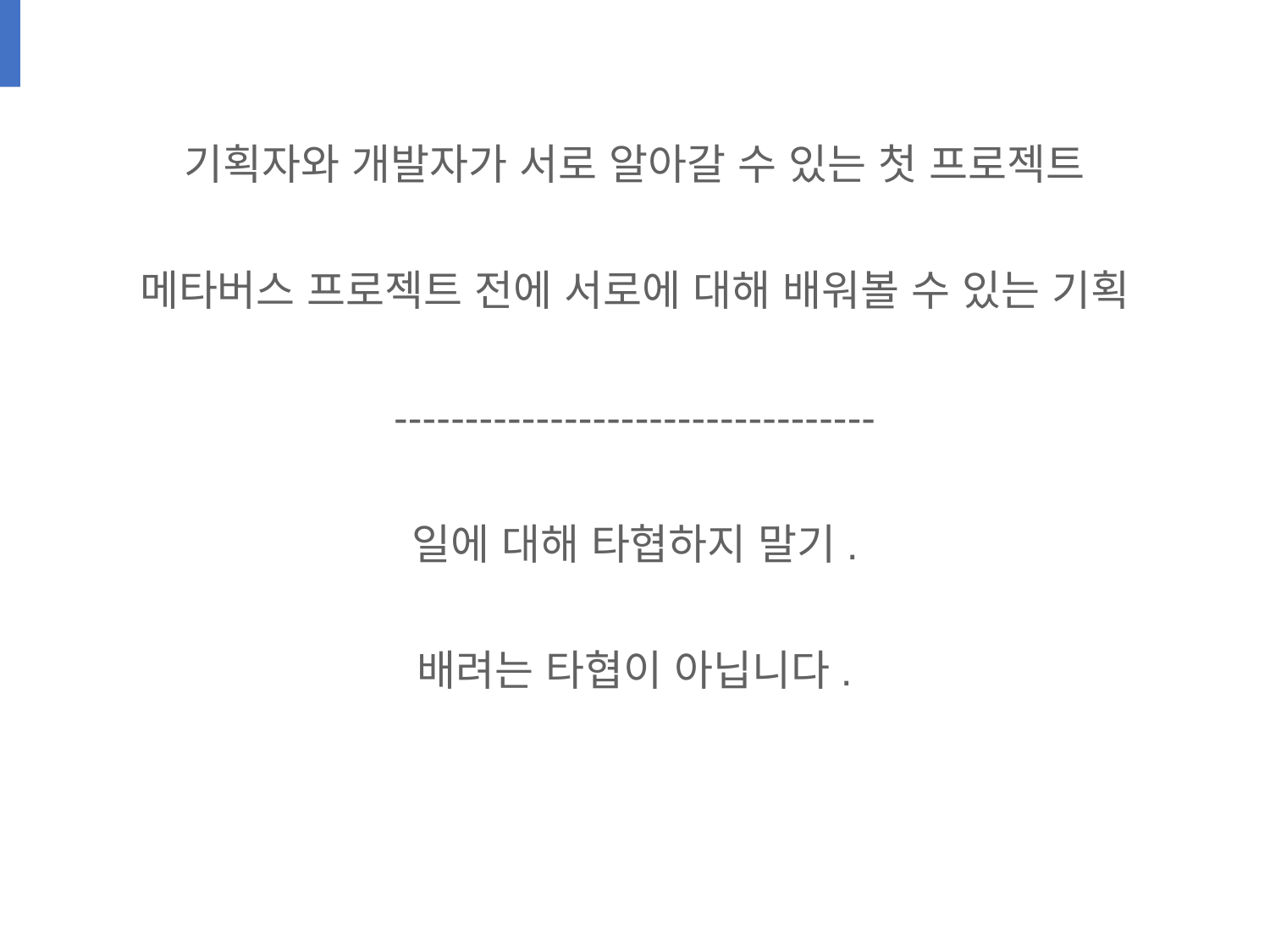

#
기획자와 개발자가 서로 알아갈 수 있는 첫 프로젝트

메타버스 프로젝트 전에 서로에 대해 배워볼 수 있는 기획

----------------------------------

일에 대해 타협하지 말기.

배려는 타협이 아닙니다.